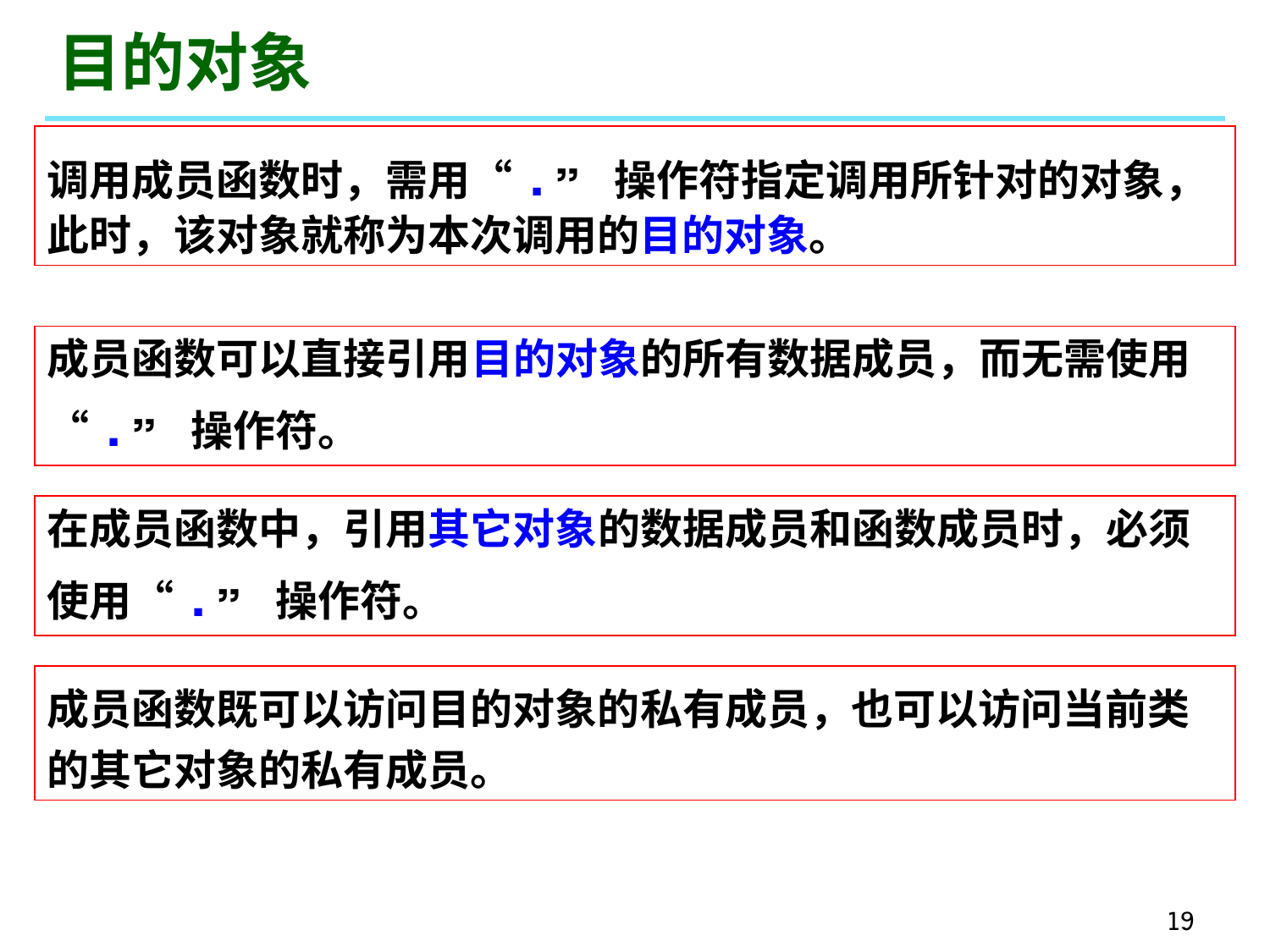

# 目的对象
调用成员函数时，需用“.” 操作符指定调用所针对的对象，此时，该对象就称为本次调用的目的对象。
成员函数可以直接引用目的对象的所有数据成员，而无需使用“.” 操作符。
在成员函数中，引用其它对象的数据成员和函数成员时，必须使用“.” 操作符。
成员函数既可以访问目的对象的私有成员，也可以访问当前类的其它对象的私有成员。
19